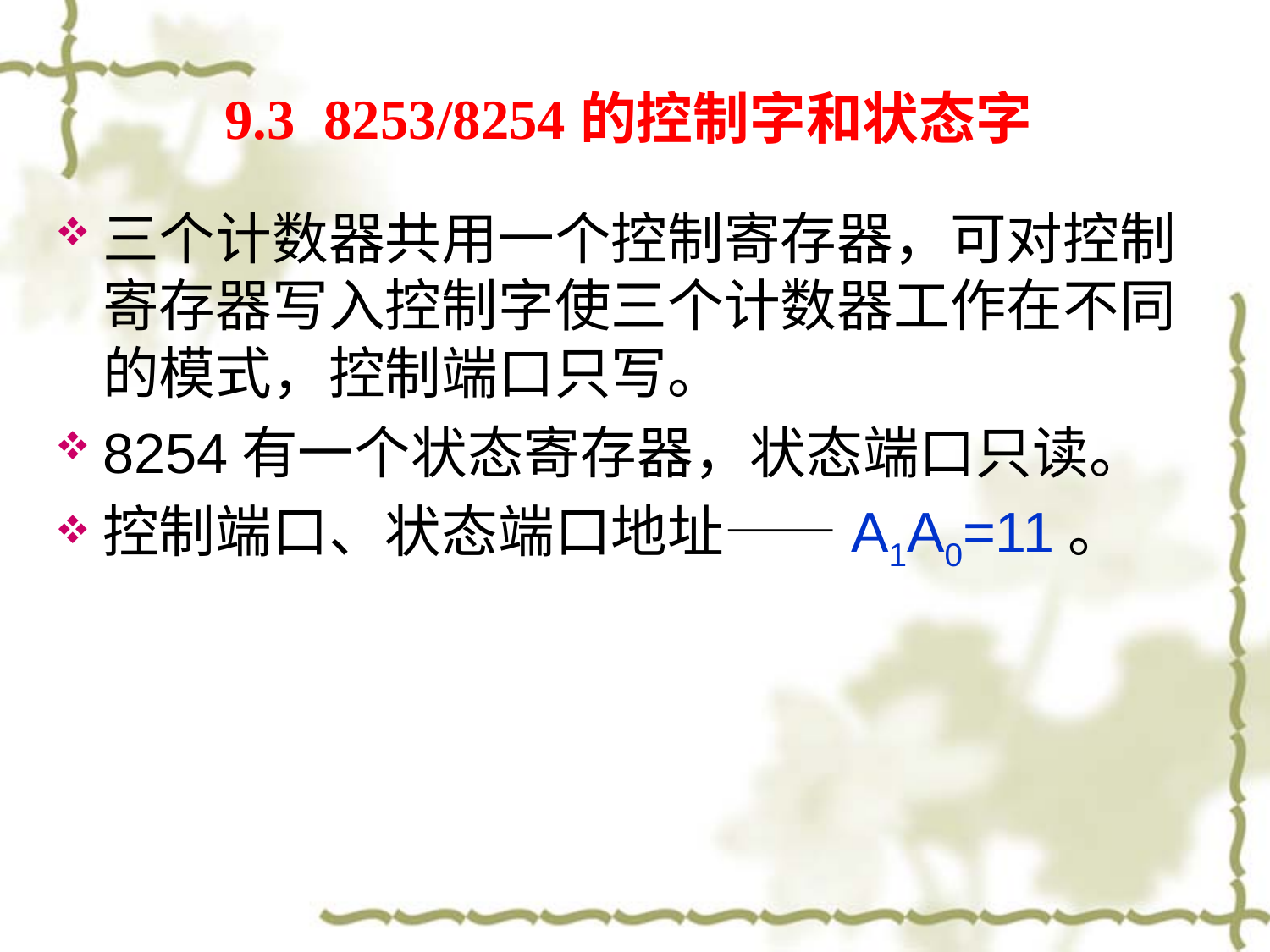

# 9.3  8253/8254的控制字和状态字
三个计数器共用一个控制寄存器，可对控制寄存器写入控制字使三个计数器工作在不同的模式，控制端口只写。
8254有一个状态寄存器，状态端口只读。
控制端口、状态端口地址——A1A0=11。